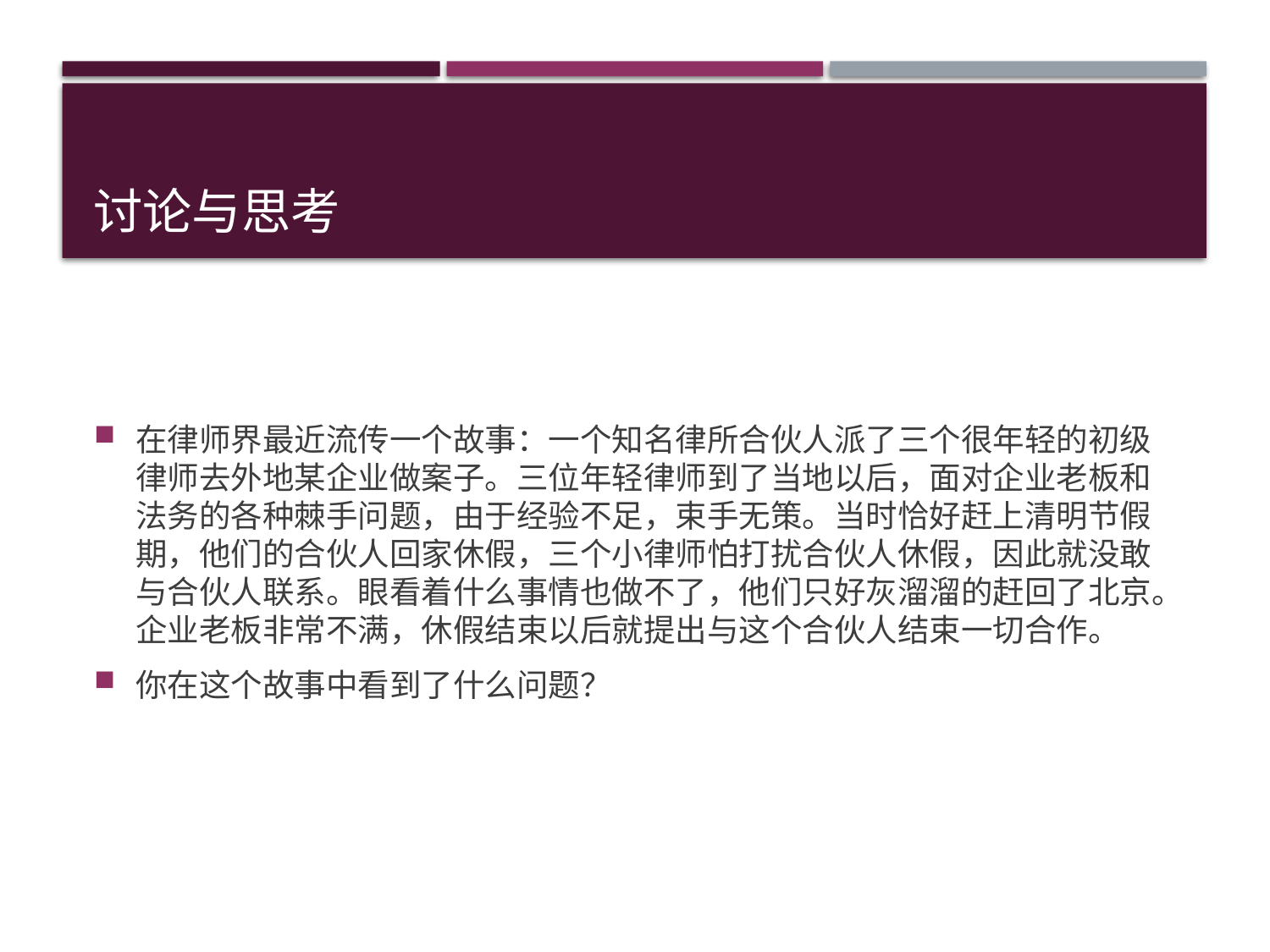

# 讨论与思考
在律师界最近流传一个故事：一个知名律所合伙人派了三个很年轻的初级律师去外地某企业做案子。三位年轻律师到了当地以后，面对企业老板和法务的各种棘手问题，由于经验不足，束手无策。当时恰好赶上清明节假期，他们的合伙人回家休假，三个小律师怕打扰合伙人休假，因此就没敢与合伙人联系。眼看着什么事情也做不了，他们只好灰溜溜的赶回了北京。企业老板非常不满，休假结束以后就提出与这个合伙人结束一切合作。
你在这个故事中看到了什么问题？